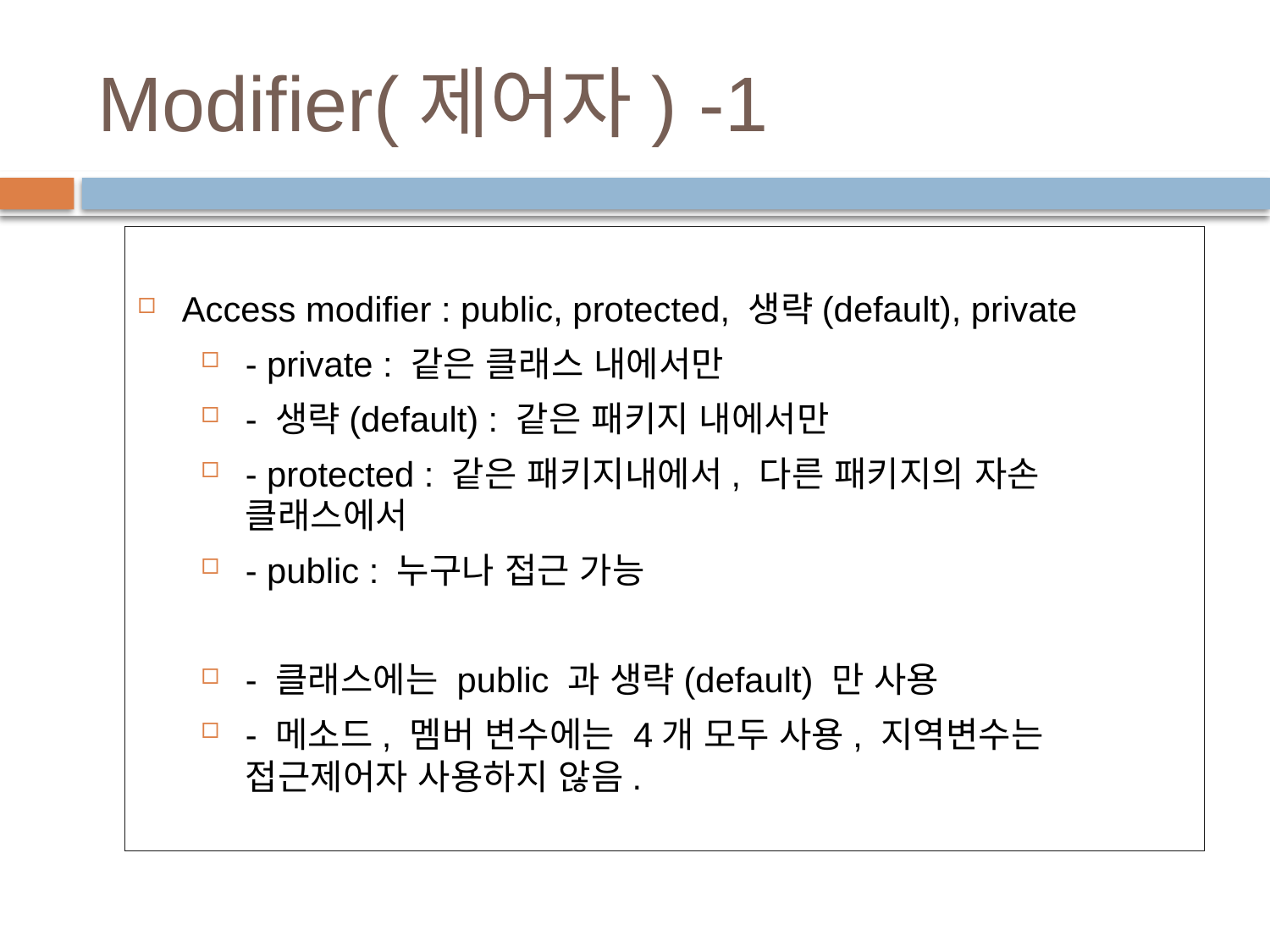

# Modifier(제어자) -1

Access modifier : public, protected, 생략(default), private
- private : 같은 클래스 내에서만
- 생략(default) : 같은 패키지 내에서만
- protected : 같은 패키지내에서, 다른 패키지의 자손 클래스에서
- public : 누구나 접근 가능

- 클래스에는 public 과 생략(default) 만 사용
- 메소드, 멤버 변수에는 4개 모두 사용, 지역변수는 접근제어자 사용하지 않음.